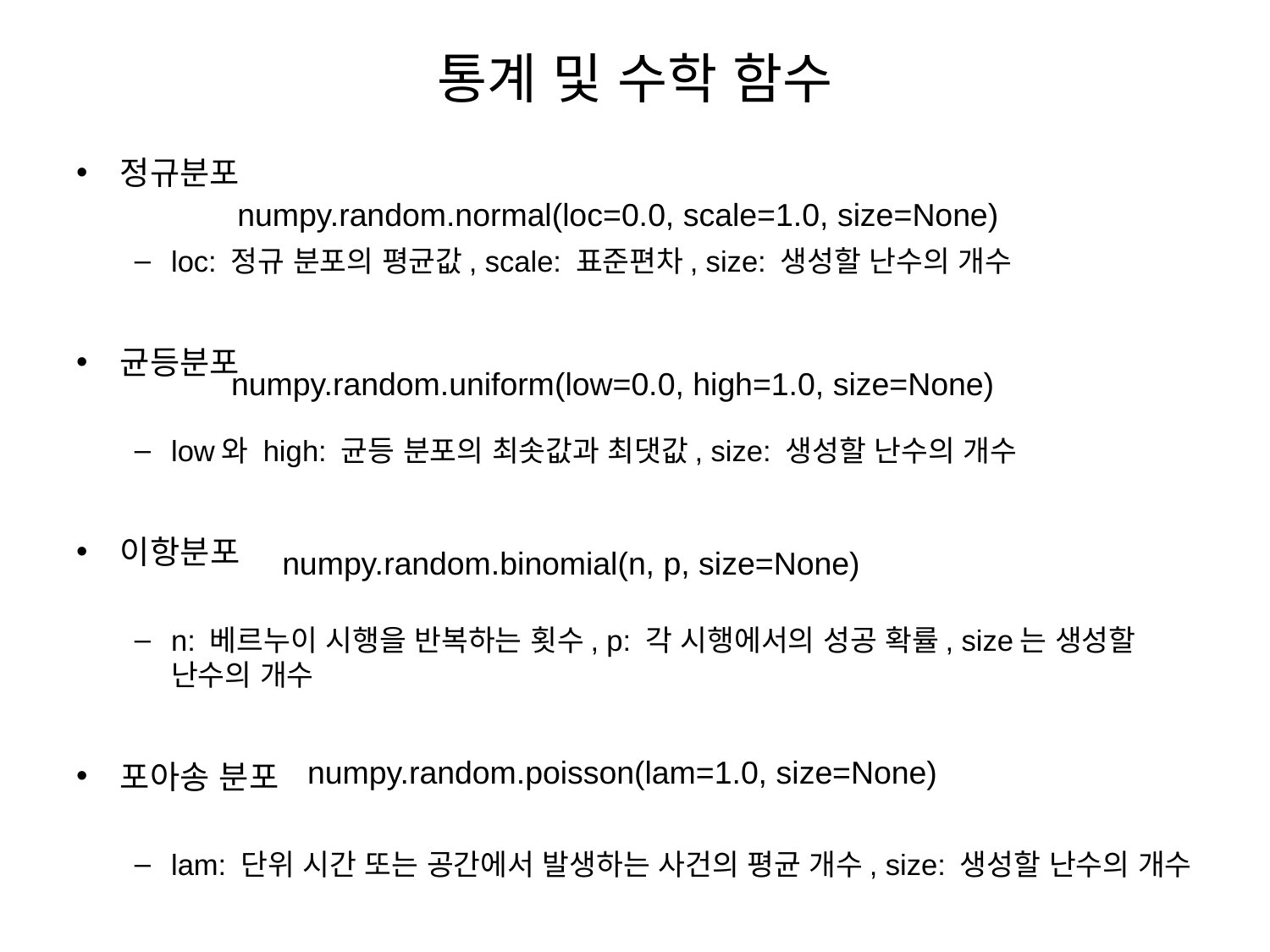

# 통계 및 수학 함수
정규분포

loc: 정규 분포의 평균값, scale: 표준편차, size: 생성할 난수의 개수

균등분포

low와 high: 균등 분포의 최솟값과 최댓값, size: 생성할 난수의 개수

이항분포

n: 베르누이 시행을 반복하는 횟수, p: 각 시행에서의 성공 확률, size는 생성할 난수의 개수

포아송 분포

lam: 단위 시간 또는 공간에서 발생하는 사건의 평균 개수, size: 생성할 난수의 개수

numpy.random.normal(loc=0.0, scale=1.0, size=None)
numpy.random.uniform(low=0.0, high=1.0, size=None)
numpy.random.binomial(n, p, size=None)
numpy.random.poisson(lam=1.0, size=None)